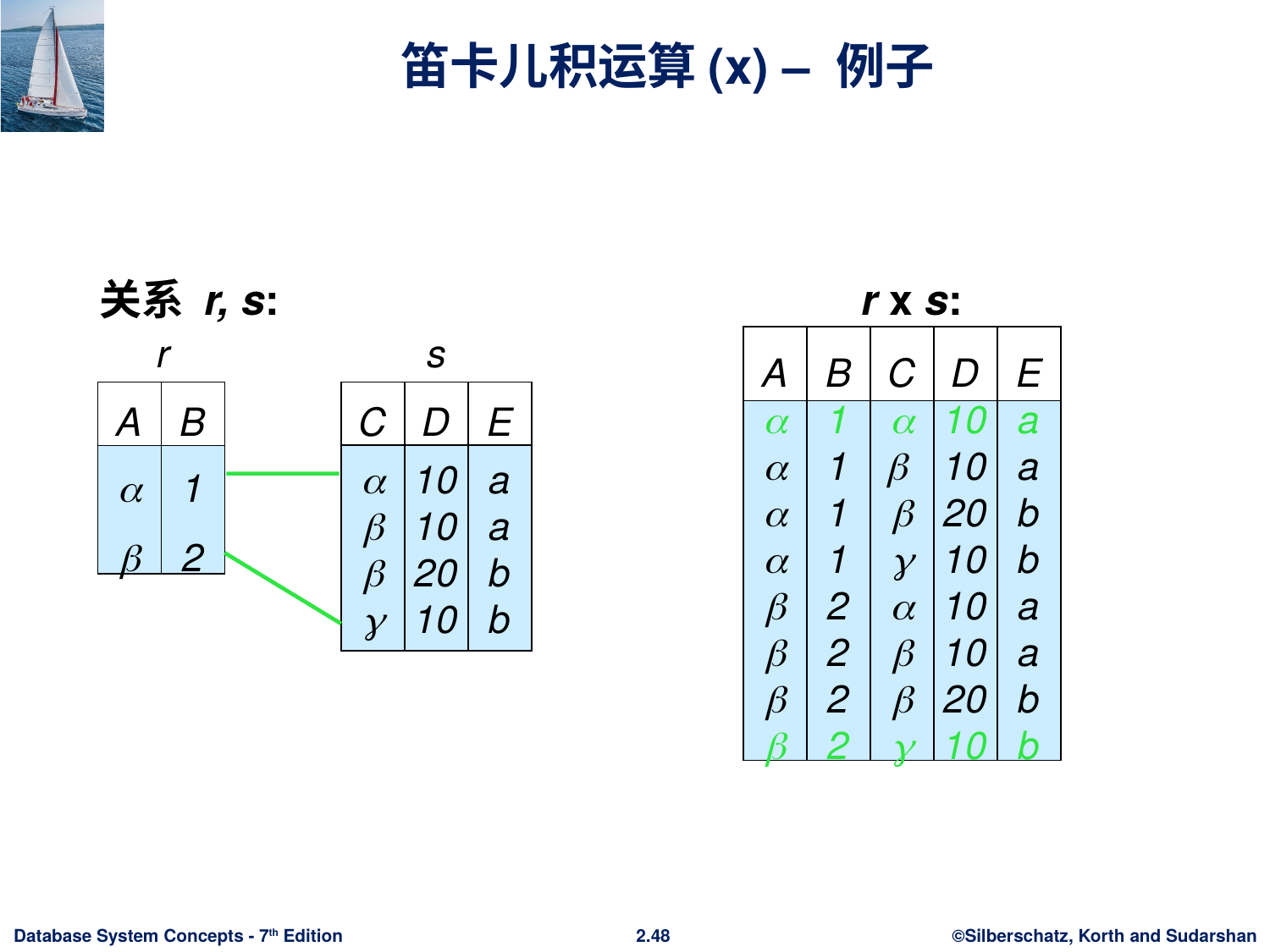

# 笛卡儿积运算(x) – 例子
关系 r, s:
r x s:
r
s
A
B
C
D
E
A
B
C
D
E
α
α
α
α
β
β
β
β
1
1
1
1
2
2
2
2
α
β
β
γ
α
β
β
γ
10
10
20
10
10
10
20
10
a
a
b
b
a
a
b
b
α
β
1
2
α
β
β
γ
10
10
20
10
a
a
b
b